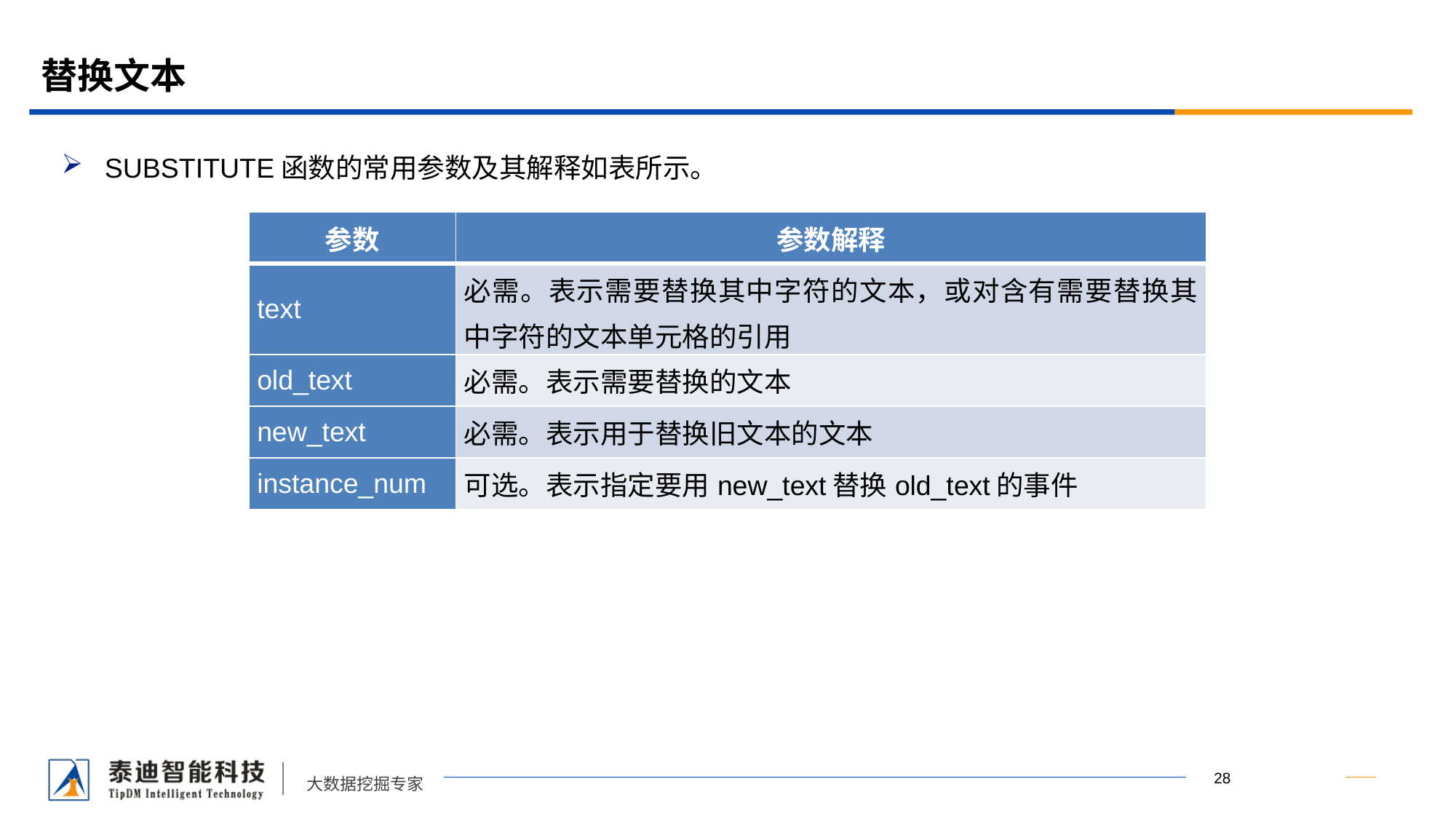

# 替换文本
SUBSTITUTE函数的常用参数及其解释如表所示。
| 参数 | 参数解释 |
| --- | --- |
| text | 必需。表示需要替换其中字符的文本，或对含有需要替换其中字符的文本单元格的引用 |
| old\_text | 必需。表示需要替换的文本 |
| new\_text | 必需。表示用于替换旧文本的文本 |
| instance\_num | 可选。表示指定要用new\_text替换old\_text的事件 |